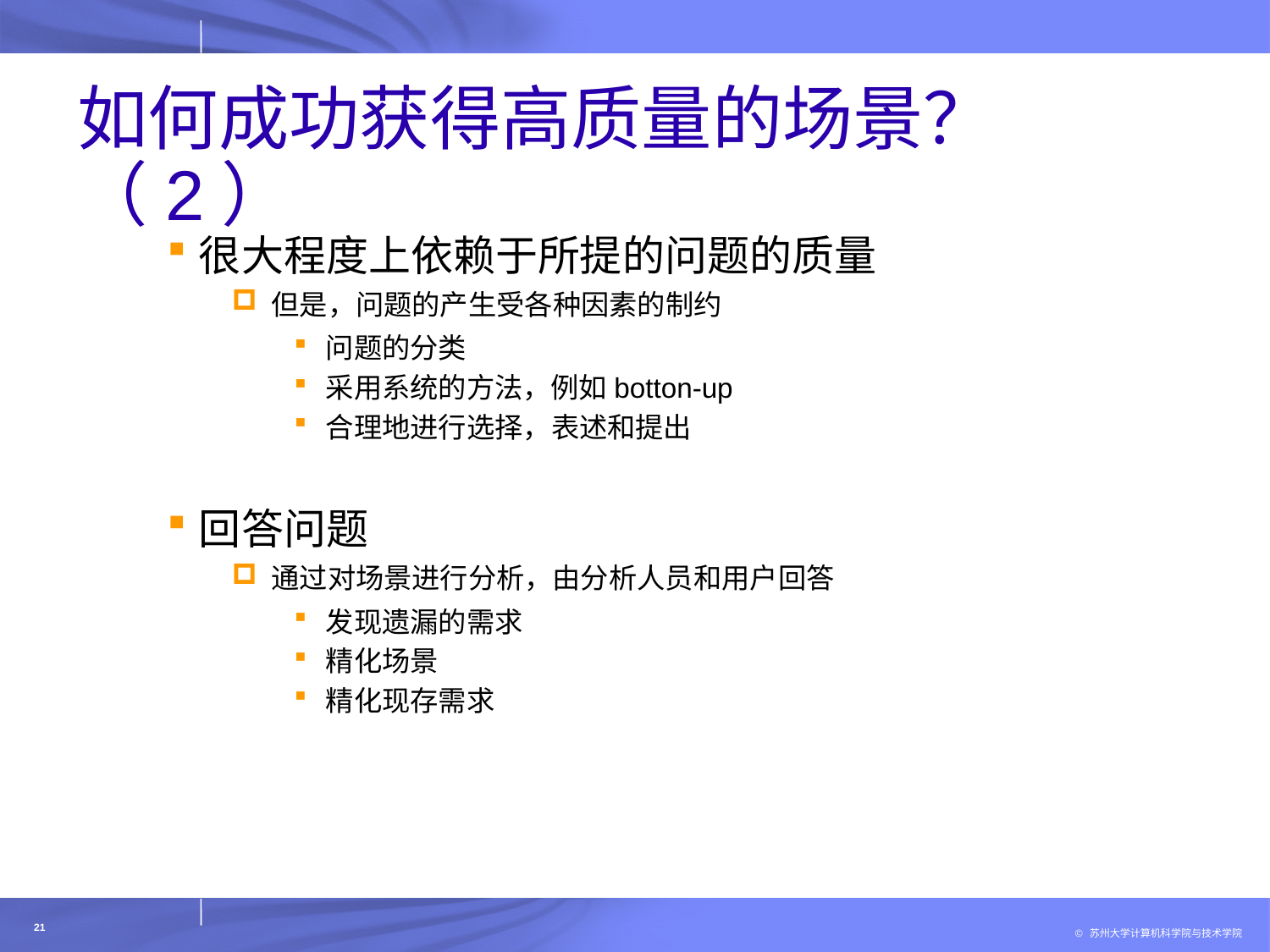

# 如何成功获得高质量的场景？（2）
很大程度上依赖于所提的问题的质量
但是，问题的产生受各种因素的制约
问题的分类
采用系统的方法，例如botton-up
合理地进行选择，表述和提出

回答问题
通过对场景进行分析，由分析人员和用户回答
发现遗漏的需求
精化场景
精化现存需求
21